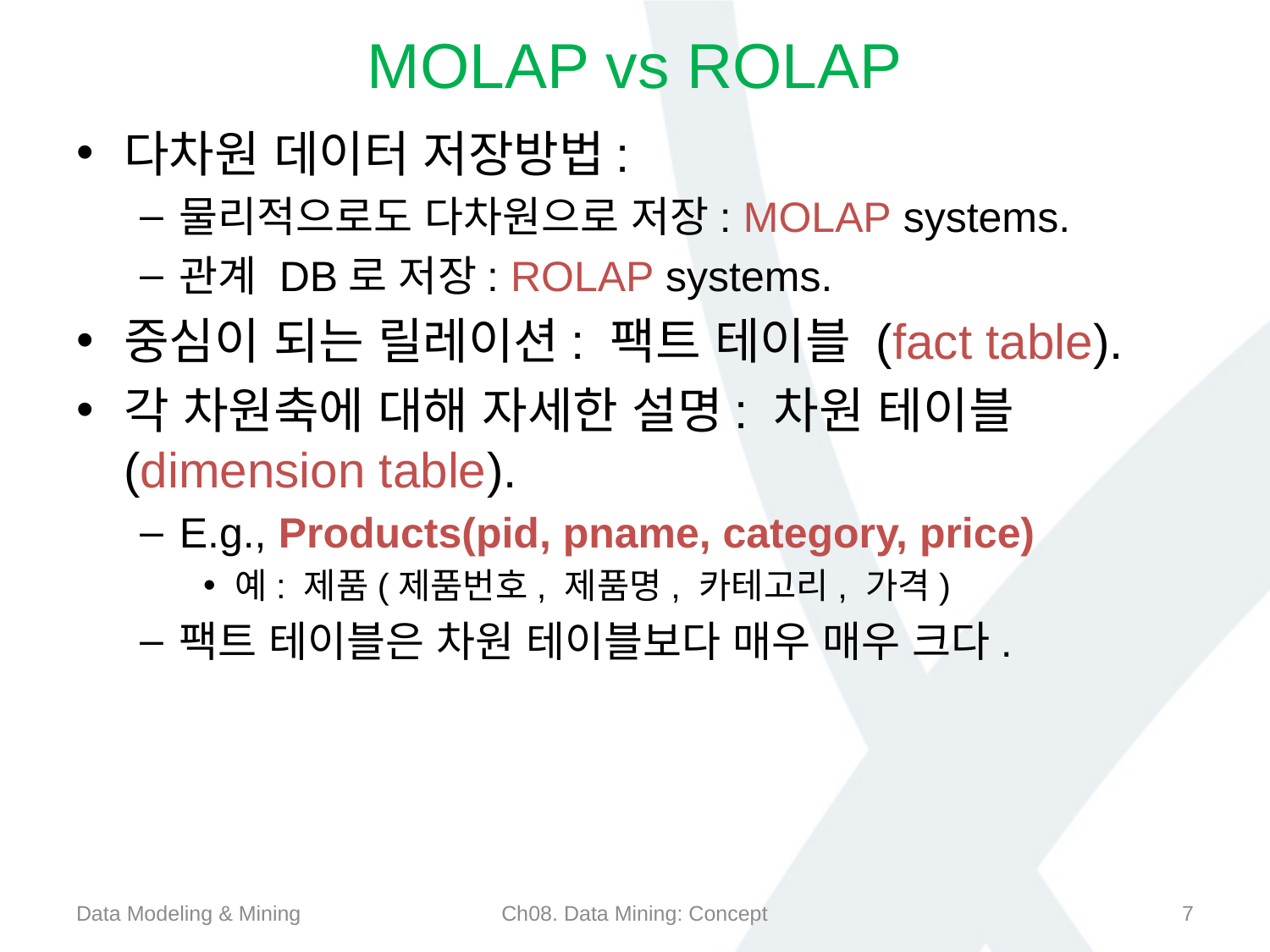

# MOLAP vs ROLAP
다차원 데이터 저장방법:
물리적으로도 다차원으로 저장: MOLAP systems.
관계 DB로 저장: ROLAP systems.
중심이 되는 릴레이션: 팩트 테이블 (fact table).
각 차원축에 대해 자세한 설명: 차원 테이블 (dimension table).
E.g., Products(pid, pname, category, price)
예: 제품(제품번호, 제품명, 카테고리, 가격)
팩트 테이블은 차원 테이블보다 매우 매우 크다.
Data Modeling & Mining
Ch08. Data Mining: Concept
7